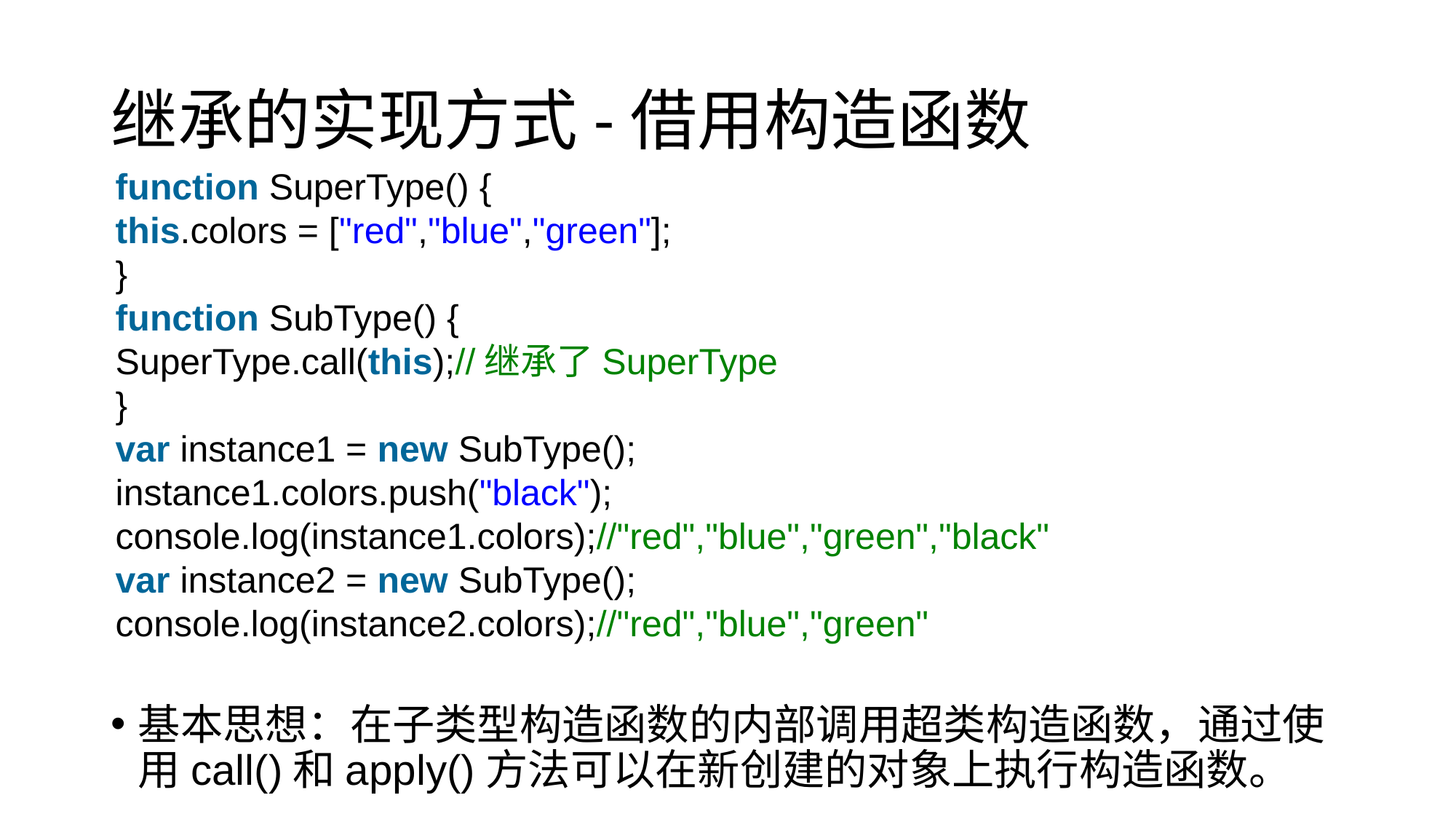

# 继承的实现方式-借用构造函数
function SuperType() {
this.colors = ["red","blue","green"];
}
function SubType() {
SuperType.call(this);//继承了SuperType
}
var instance1 = new SubType();
instance1.colors.push("black");
console.log(instance1.colors);//"red","blue","green","black"
var instance2 = new SubType();
console.log(instance2.colors);//"red","blue","green"
基本思想：在子类型构造函数的内部调用超类构造函数，通过使用call()和apply()方法可以在新创建的对象上执行构造函数。